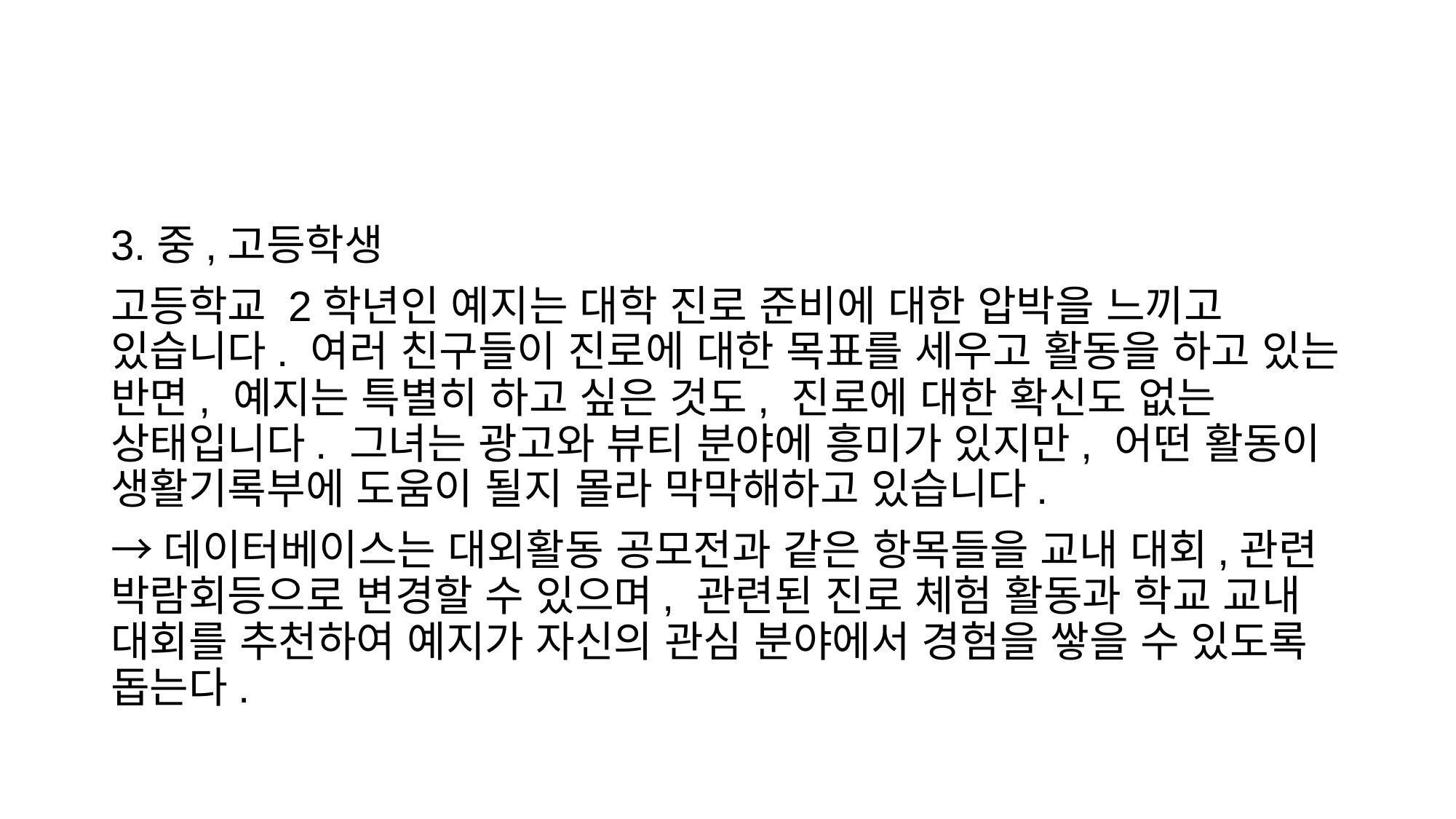

#
3.중,고등학생
고등학교 2학년인 예지는 대학 진로 준비에 대한 압박을 느끼고 있습니다. 여러 친구들이 진로에 대한 목표를 세우고 활동을 하고 있는 반면, 예지는 특별히 하고 싶은 것도, 진로에 대한 확신도 없는 상태입니다. 그녀는 광고와 뷰티 분야에 흥미가 있지만, 어떤 활동이 생활기록부에 도움이 될지 몰라 막막해하고 있습니다.
→데이터베이스는 대외활동 공모전과 같은 항목들을 교내 대회,관련 박람회등으로 변경할 수 있으며, 관련된 진로 체험 활동과 학교 교내 대회를 추천하여 예지가 자신의 관심 분야에서 경험을 쌓을 수 있도록 돕는다.